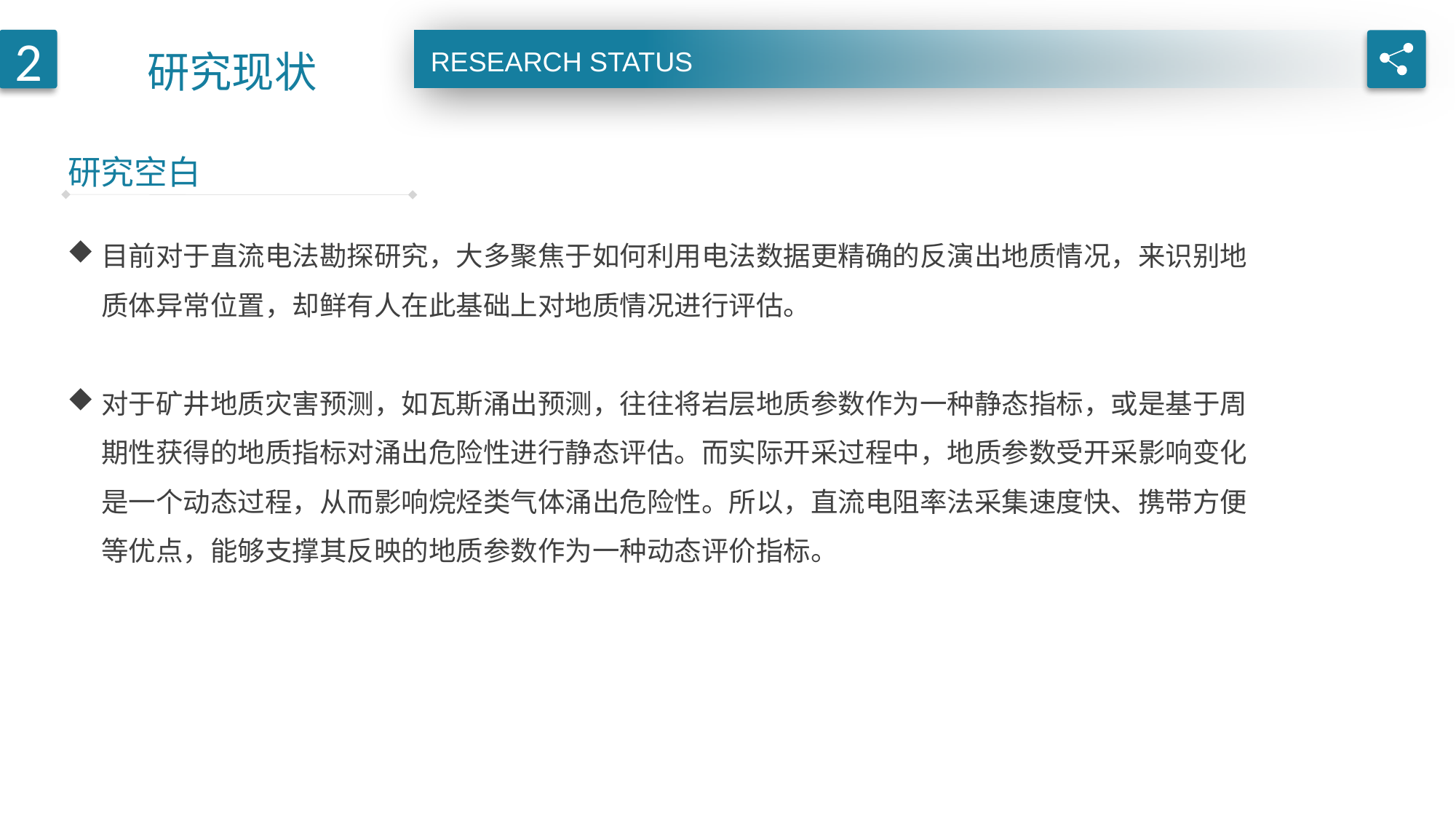

研究现状
2

RESEARCH STATUS

研究空白
目前对于直流电法勘探研究，大多聚焦于如何利用电法数据更精确的反演出地质情况，来识别地质体异常位置，却鲜有人在此基础上对地质情况进行评估。

对于矿井地质灾害预测，如瓦斯涌出预测，往往将岩层地质参数作为一种静态指标，或是基于周期性获得的地质指标对涌出危险性进行静态评估。而实际开采过程中，地质参数受开采影响变化是一个动态过程，从而影响烷烃类气体涌出危险性。所以，直流电阻率法采集速度快、携带方便等优点，能够支撑其反映的地质参数作为一种动态评价指标。